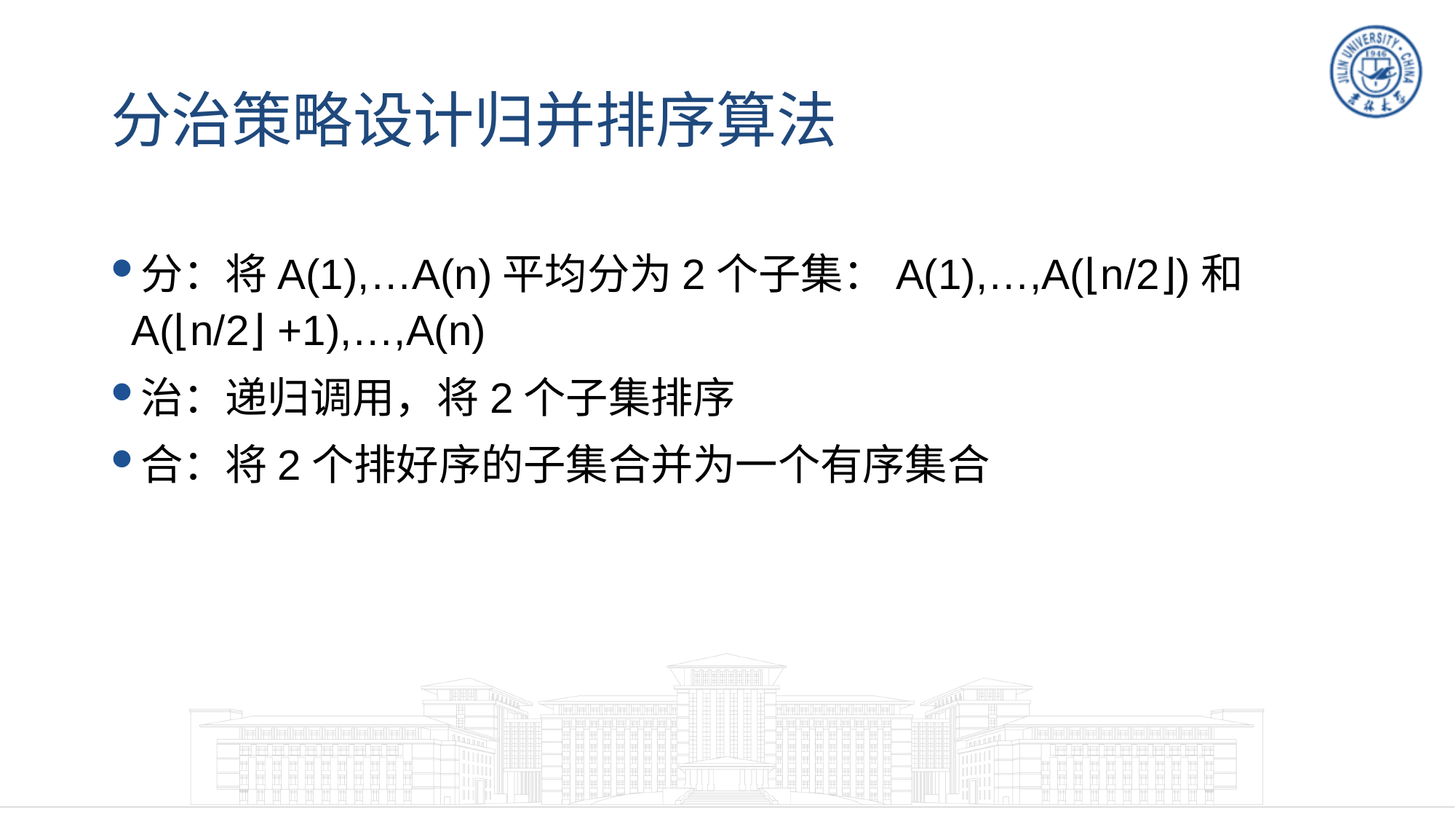

# 分治策略设计归并排序算法
分：将A(1),…A(n)平均分为2个子集：A(1),…,A(⌊n/2⌋)和A(⌊n/2⌋ +1),…,A(n)
治：递归调用，将2个子集排序
合：将2个排好序的子集合并为一个有序集合
31